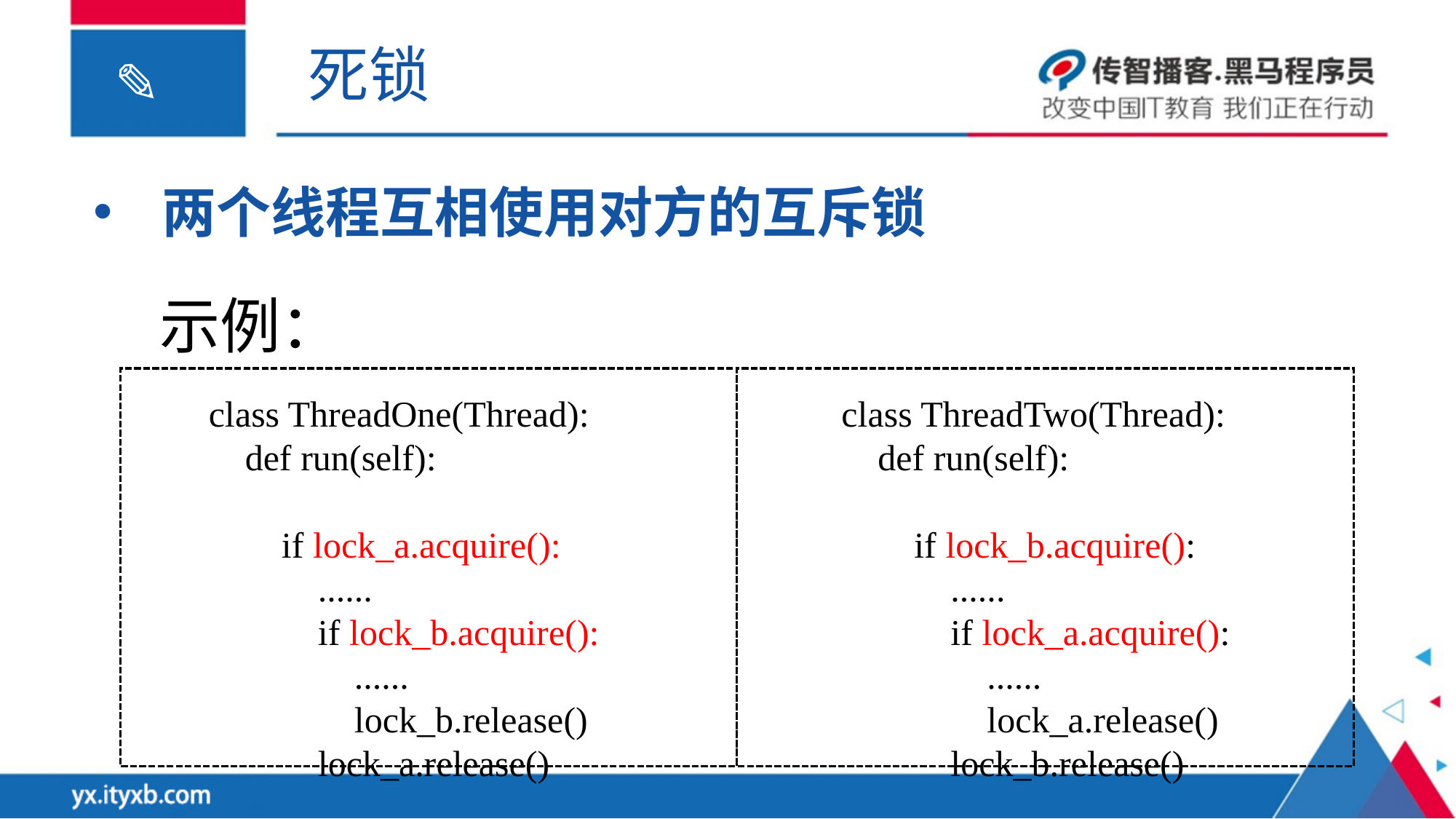

死锁
两个线程互相使用对方的互斥锁
示例：

class ThreadOne(Thread):
    def run(self):
        if lock_a.acquire():
            ......
            if lock_b.acquire():
                ......
                lock_b.release()
            lock_a.release()
class ThreadTwo(Thread):
    def run(self):
        if lock_b.acquire():
            ......
            if lock_a.acquire():
                ......
                lock_a.release()
            lock_b.release()